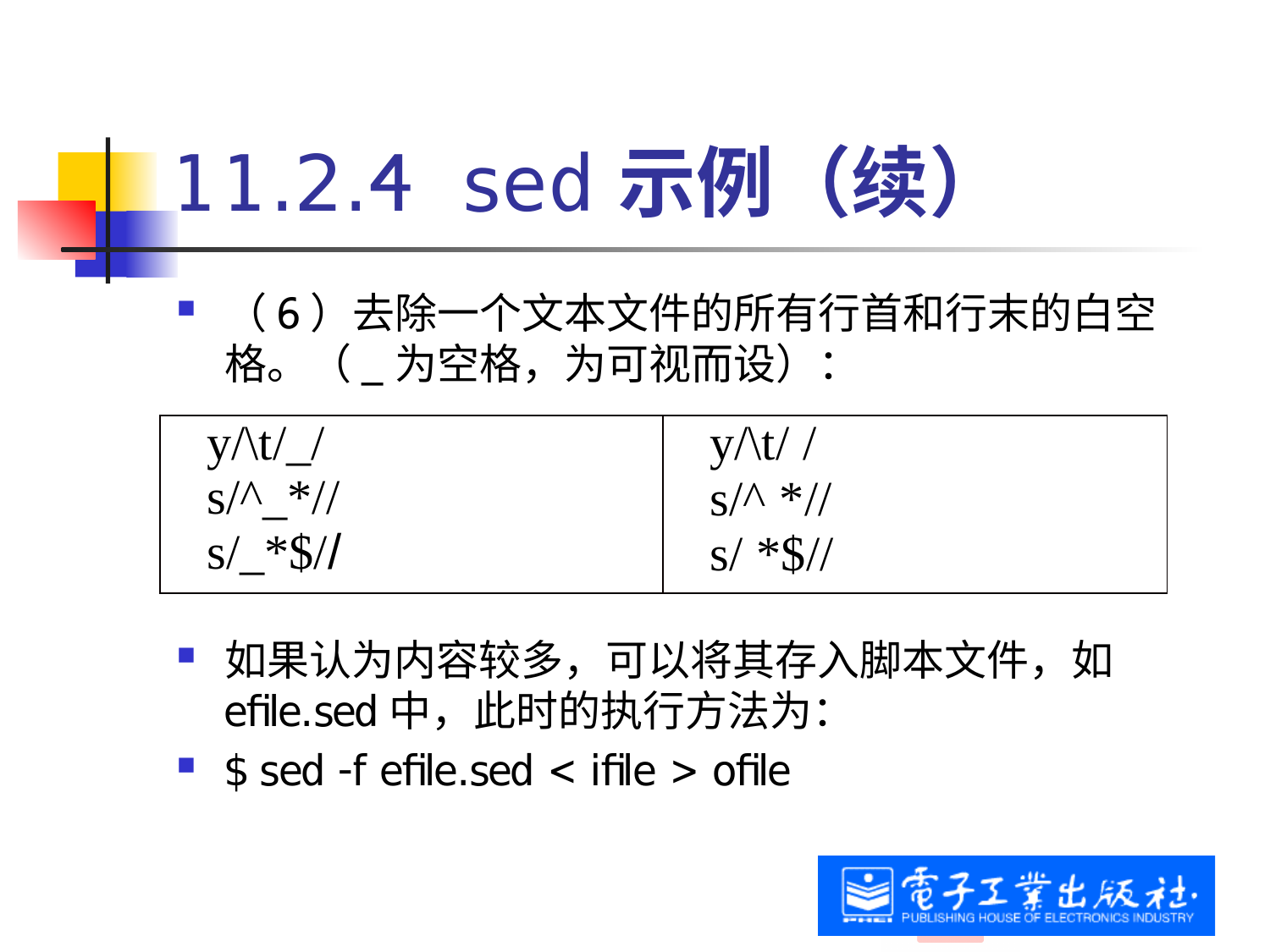

# 11.2.4  sed示例（续）
（6）去除一个文本文件的所有行首和行末的白空格。（_为空格，为可视而设）：

如果认为内容较多，可以将其存入脚本文件，如efile.sed中，此时的执行方法为：
$ sed -f efile.sed < ifile > ofile
| y/\t/\_/ s/^\_\*// s/\_\*$// | y/\t/ / s/^ \*// s/ \*$// |
| --- | --- |